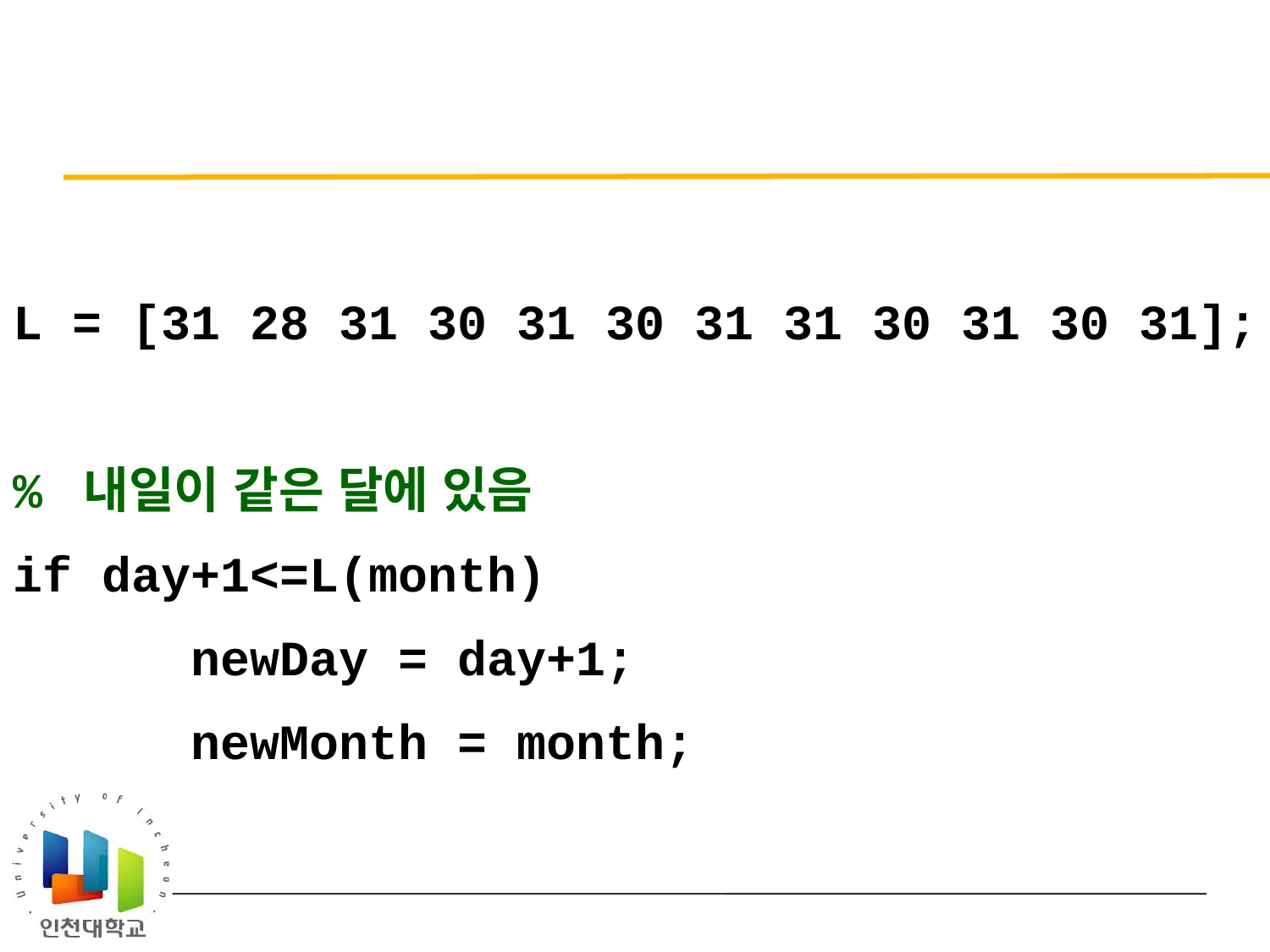

L = [31 28 31 30 31 30 31 31 30 31 30 31];

% 내일이 같은 달에 있음
if day+1<=L(month)
      newDay = day+1;
      newMonth = month;

Insight Through Computing